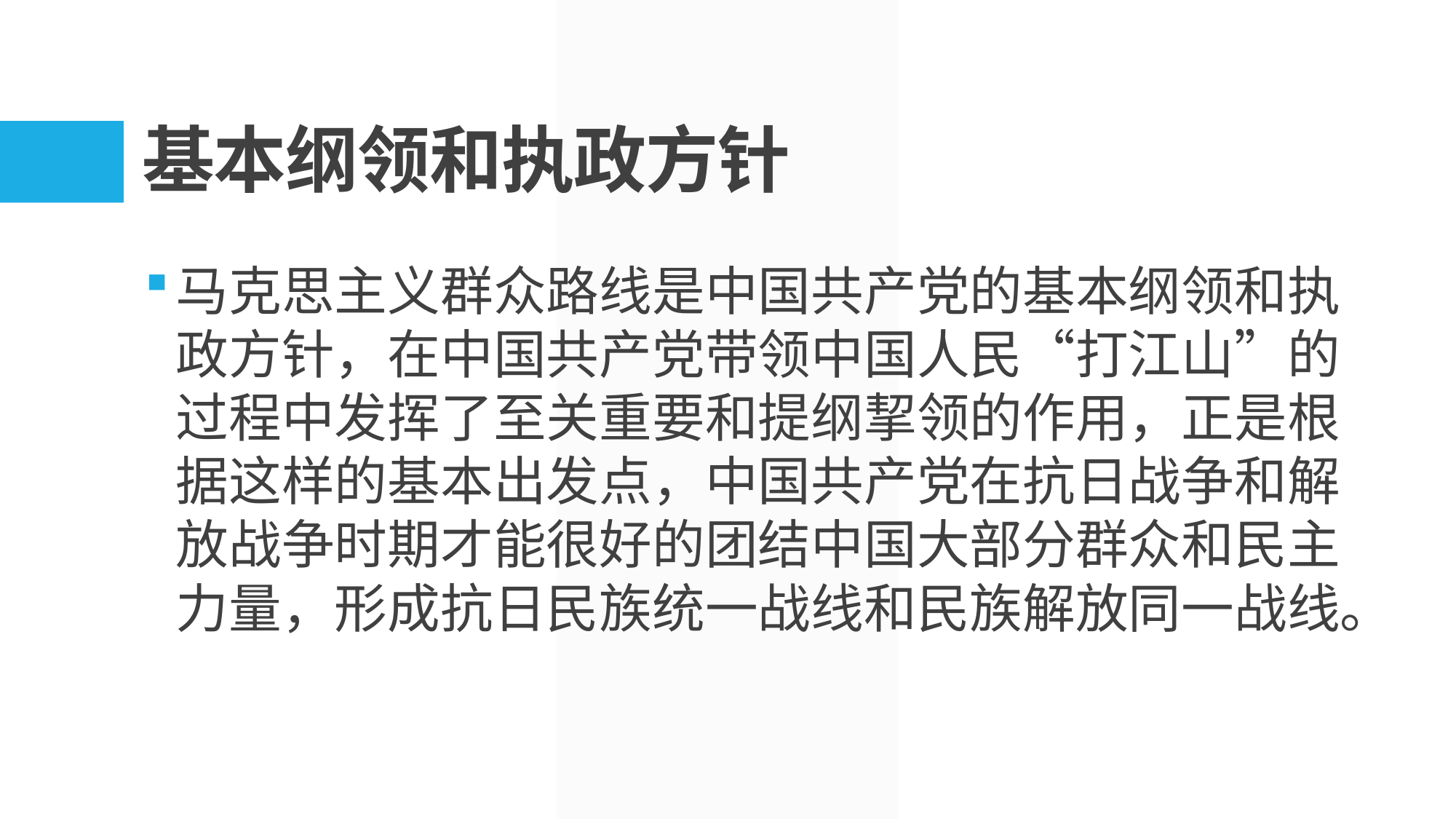

# 基本纲领和执政方针

马克思主义群众路线是中国共产党的基本纲领和执政方针，在中国共产党带领中国人民“打江山”的过程中发挥了至关重要和提纲挈领的作用，正是根据这样的基本出发点，中国共产党在抗日战争和解放战争时期才能很好的团结中国大部分群众和民主力量，形成抗日民族统一战线和民族解放同一战线。